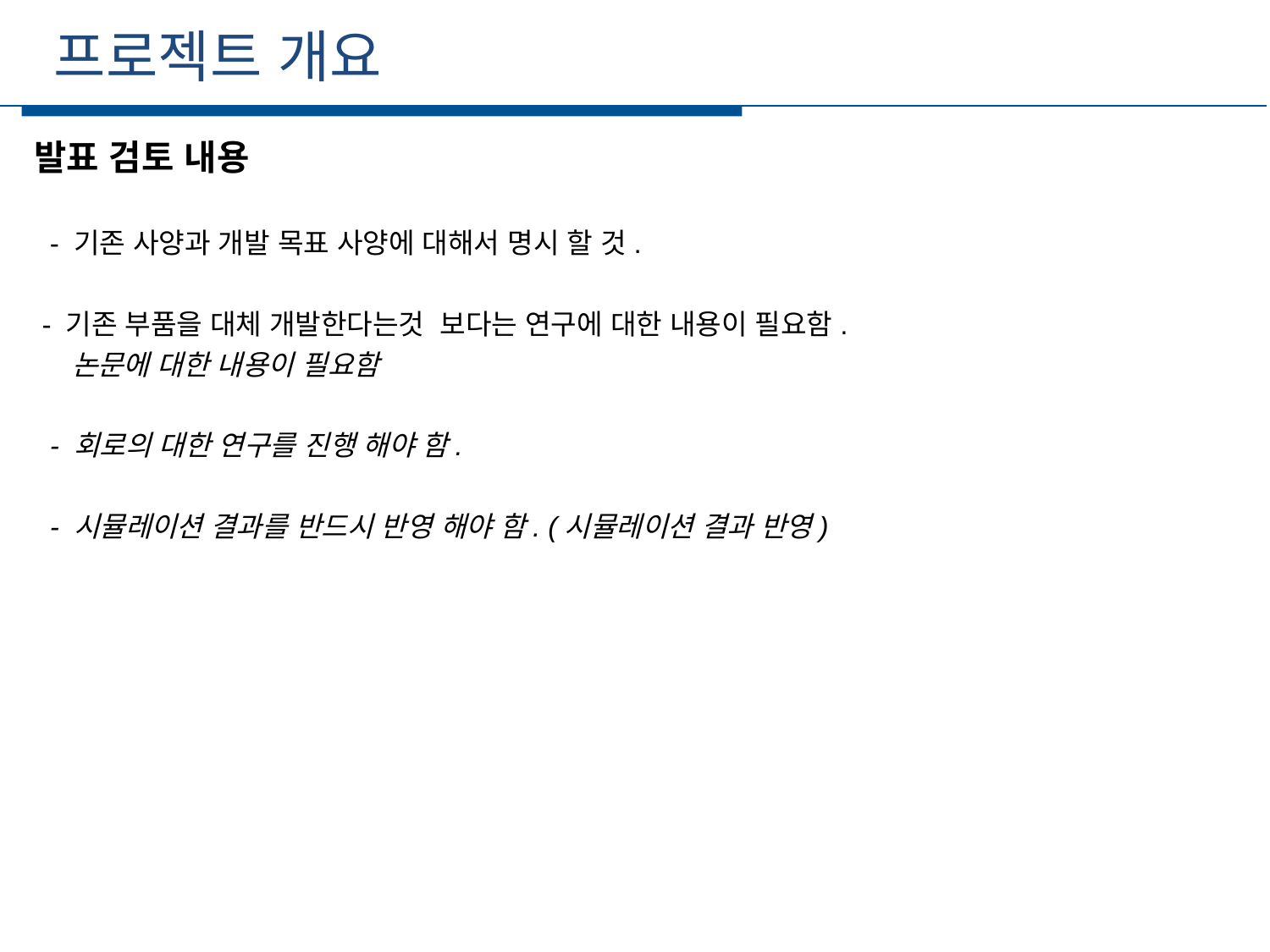

프로젝트 개요
세부일정

발표 검토 내용

  - 기존 사양과 개발 목표 사양에 대해서 명시 할 것.

 - 기존 부품을 대체 개발한다는것  보다는 연구에 대한 내용이 필요함.
    논문에 대한 내용이 필요함

  - 회로의 대한 연구를 진행 해야 함.

  - 시뮬레이션 결과를 반드시 반영 해야 함. (시뮬레이션 결과 반영)